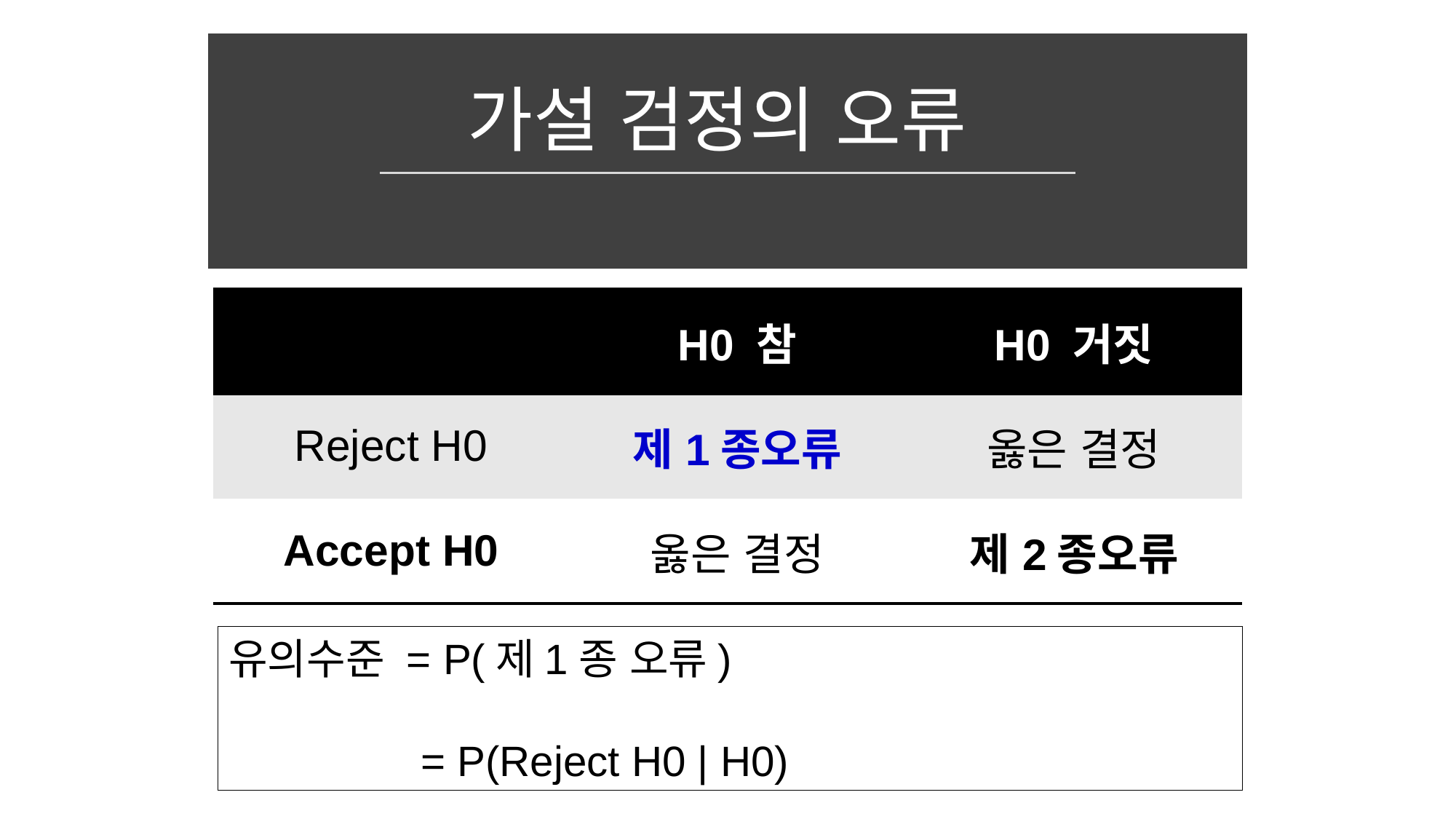

# 가설 검정의 오류
|  | H0 참 | H0 거짓 |
| --- | --- | --- |
| Reject H0 | 제1종오류 | 옳은 결정 |
| Accept H0 | 옳은 결정 | 제2종오류 |
유의수준 = P(제1종 오류)
	       = P(Reject H0 | H0)